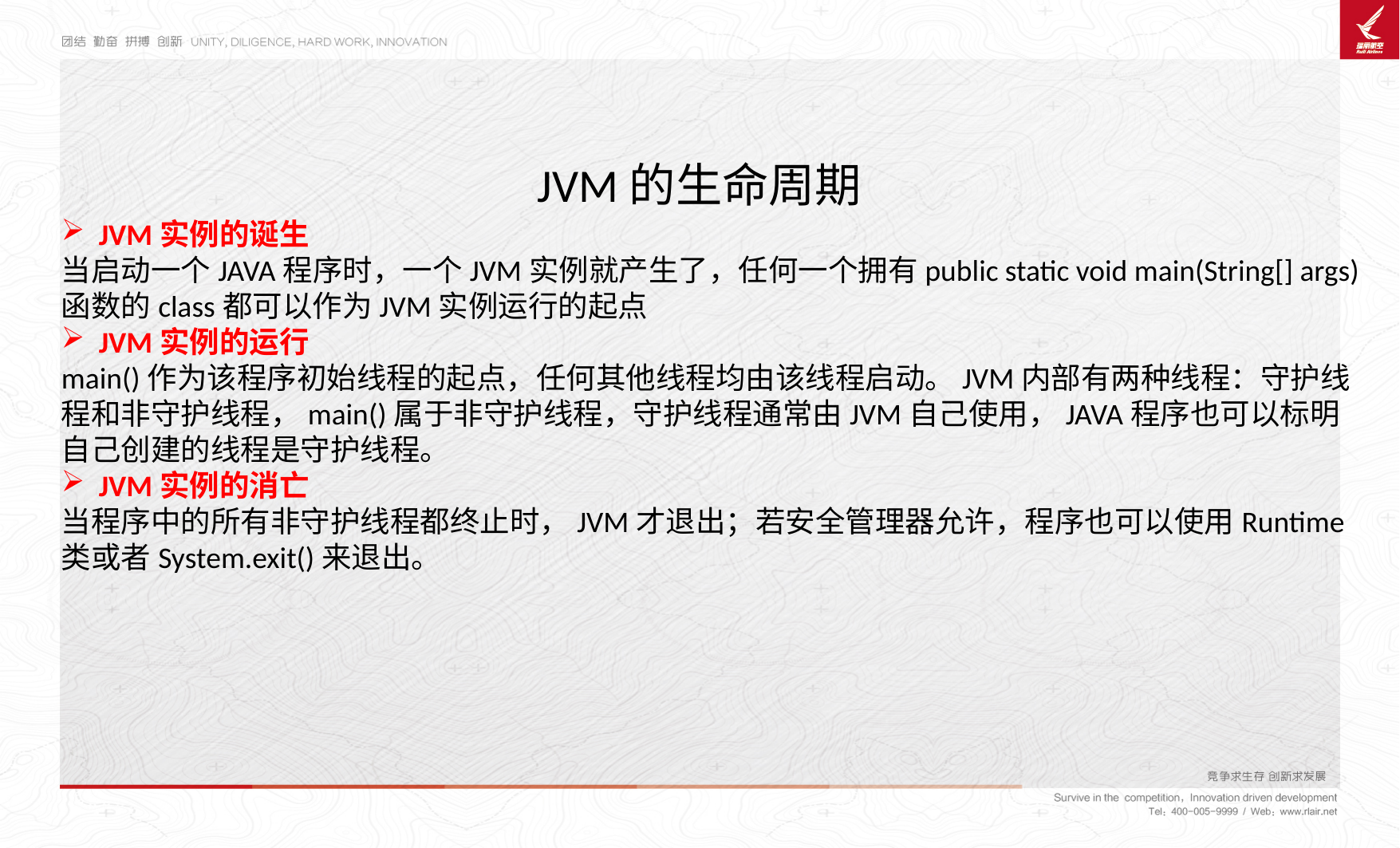

JVM的生命周期
JVM实例的诞生
当启动一个JAVA程序时，一个JVM实例就产生了，任何一个拥有public static void main(String[] args)函数的class都可以作为JVM实例运行的起点
JVM实例的运行
main()作为该程序初始线程的起点，任何其他线程均由该线程启动。JVM内部有两种线程：守护线程和非守护线程，main()属于非守护线程，守护线程通常由JVM自己使用，JAVA程序也可以标明自己创建的线程是守护线程。
JVM实例的消亡
当程序中的所有非守护线程都终止时，JVM才退出；若安全管理器允许，程序也可以使用Runtime类或者System.exit()来退出。